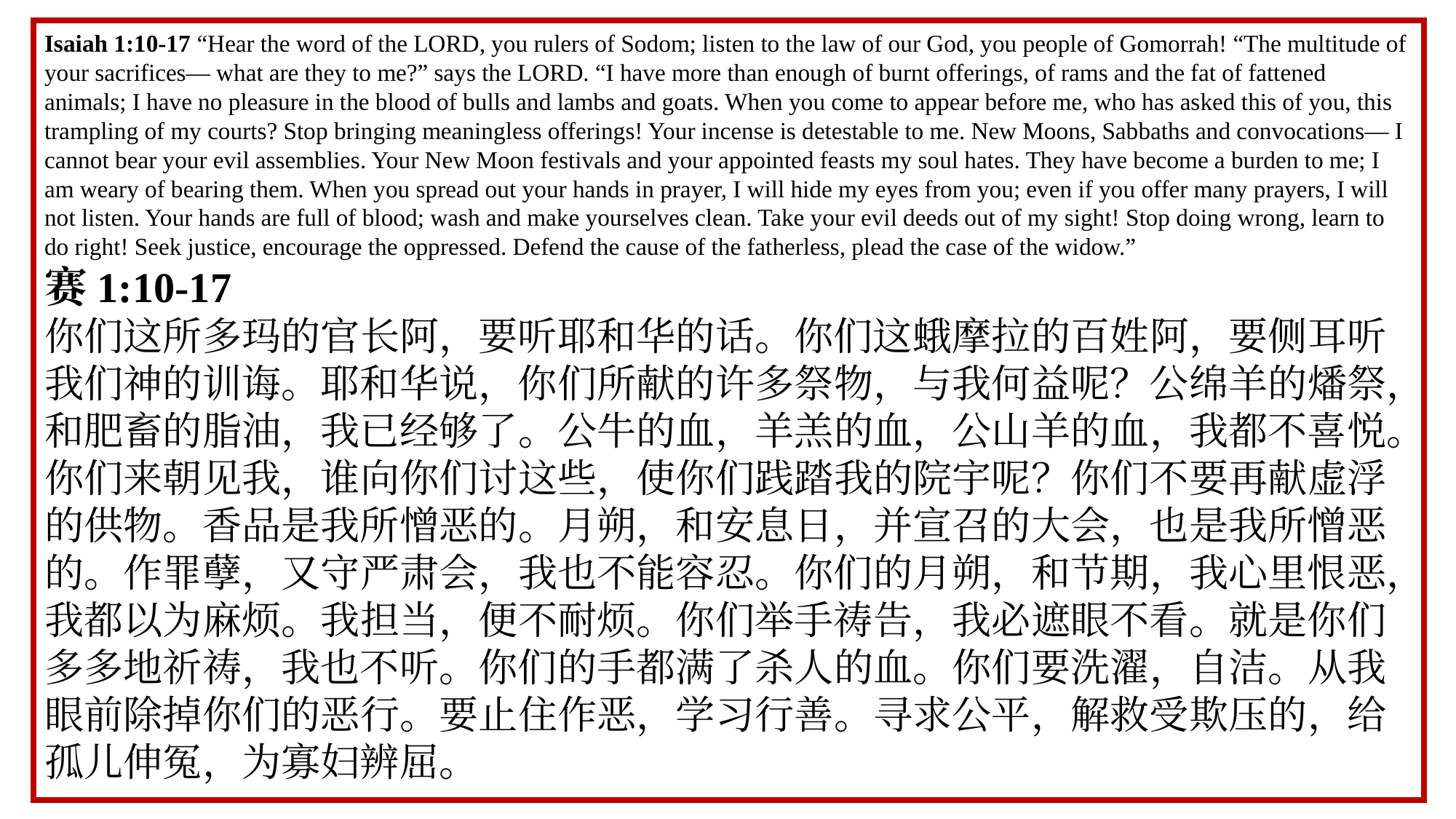

Isaiah 1:10-17 “Hear the word of the LORD, you rulers of Sodom; listen to the law of our God, you people of Gomorrah! “The multitude of your sacrifices— what are they to me?” says the LORD. “I have more than enough of burnt offerings, of rams and the fat of fattened animals; I have no pleasure in the blood of bulls and lambs and goats. When you come to appear before me, who has asked this of you, this trampling of my courts? Stop bringing meaningless offerings! Your incense is detestable to me. New Moons, Sabbaths and convocations— I cannot bear your evil assemblies. Your New Moon festivals and your appointed feasts my soul hates. They have become a burden to me; I am weary of bearing them. When you spread out your hands in prayer, I will hide my eyes from you; even if you offer many prayers, I will not listen. Your hands are full of blood; wash and make yourselves clean. Take your evil deeds out of my sight! Stop doing wrong, learn to do right! Seek justice, encourage the oppressed. Defend the cause of the fatherless, plead the case of the widow.”
赛1:10-17
你们这所多玛的官长阿，要听耶和华的话。你们这蛾摩拉的百姓阿，要侧耳听我们神的训诲。耶和华说，你们所献的许多祭物，与我何益呢？公绵羊的燔祭，和肥畜的脂油，我已经够了。公牛的血，羊羔的血，公山羊的血，我都不喜悦。你们来朝见我，谁向你们讨这些，使你们践踏我的院宇呢？你们不要再献虚浮的供物。香品是我所憎恶的。月朔，和安息日，并宣召的大会，也是我所憎恶的。作罪孽，又守严肃会，我也不能容忍。你们的月朔，和节期，我心里恨恶，我都以为麻烦。我担当，便不耐烦。你们举手祷告，我必遮眼不看。就是你们多多地祈祷，我也不听。你们的手都满了杀人的血。你们要洗濯，自洁。从我眼前除掉你们的恶行。要止住作恶，学习行善。寻求公平，解救受欺压的，给孤儿伸冤，为寡妇辨屈。